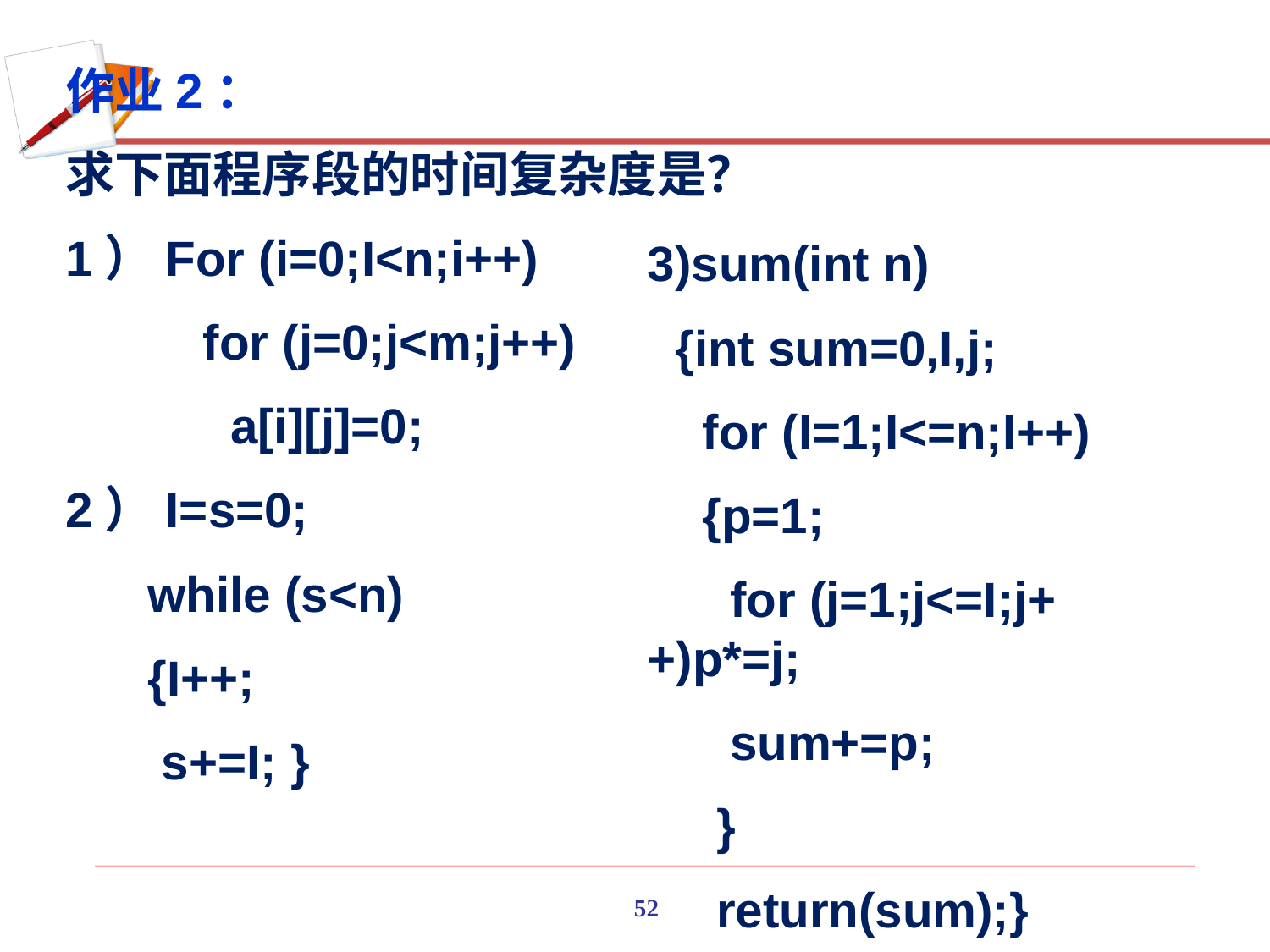

作业2：
求下面程序段的时间复杂度是？
1）For (i=0;I<n;i++)
          for (j=0;j<m;j++)
            a[i][j]=0;
2）I=s=0;
      while (s<n)
      {I++;
       s+=I; }
3)sum(int n)
  {int sum=0,I,j;
    for (I=1;I<=n;I++)
    {p=1;
      for (j=1;j<=I;j++)p*=j;
      sum+=p;
     }
     return(sum);}